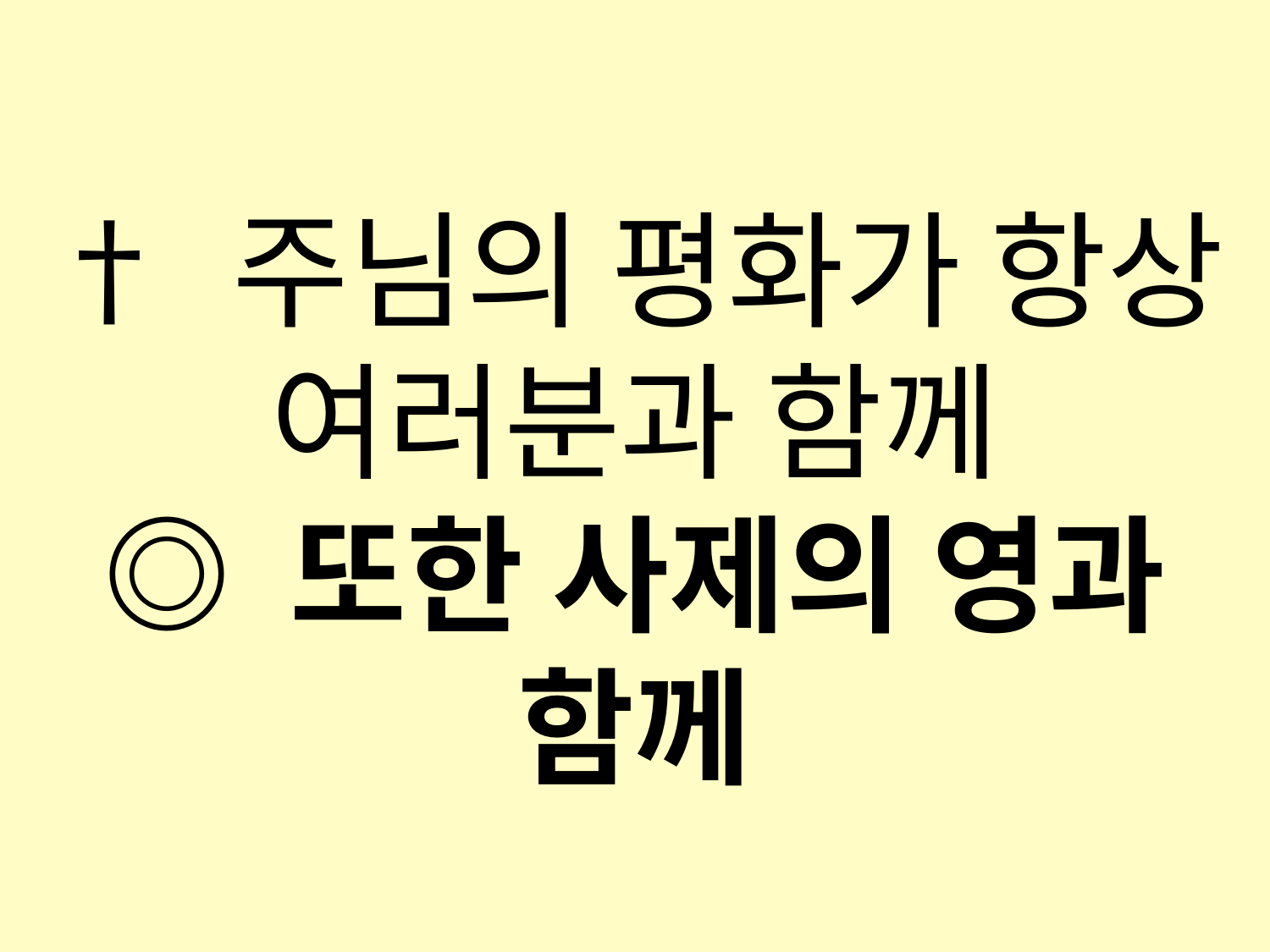

† 주님의 평화가 항상 여러분과 함께
◎ 또한 사제의 영과 함께